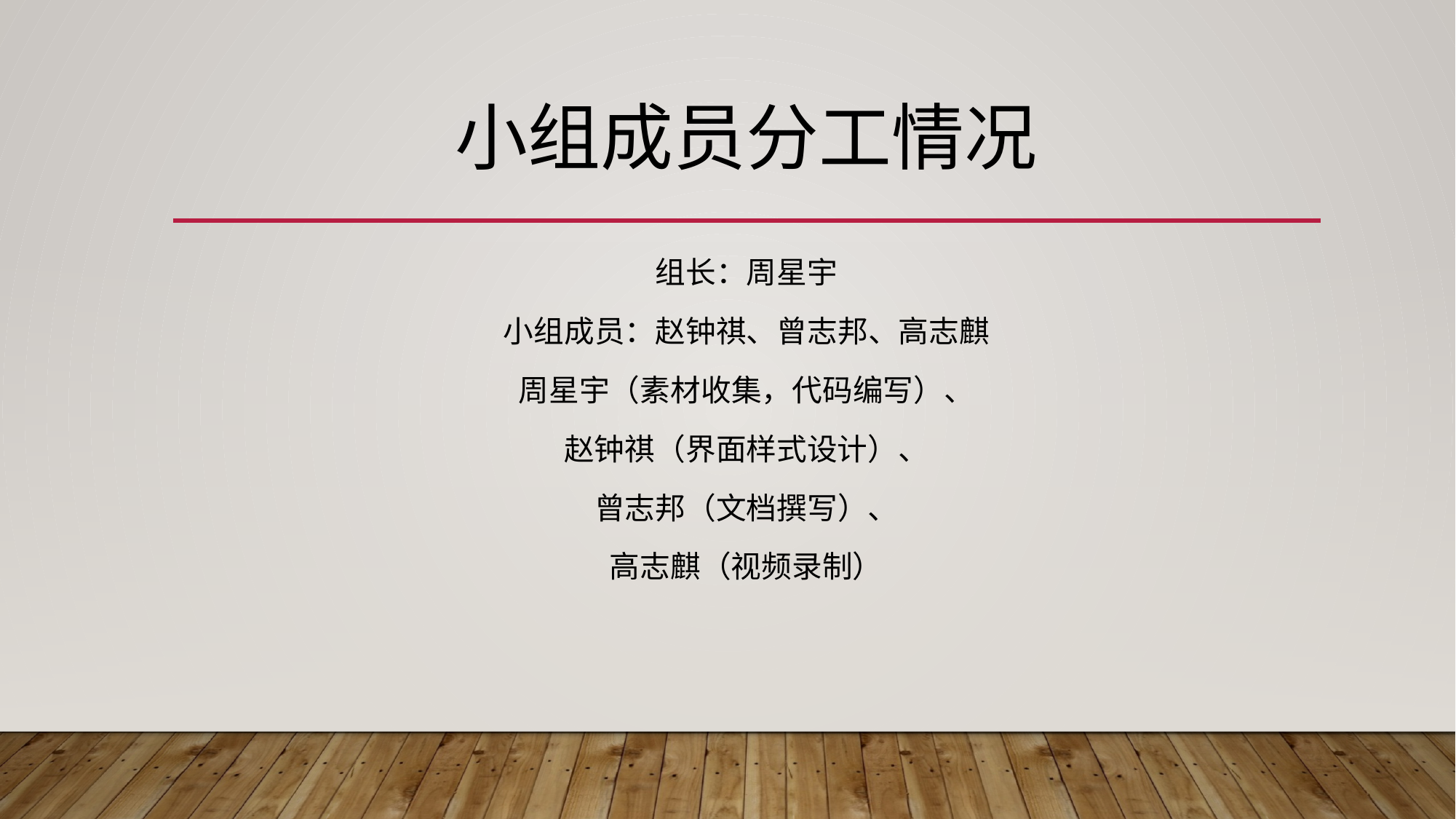

# 小组成员分工情况
组长：周星宇
小组成员：赵钟祺、曾志邦、高志麒
周星宇（素材收集，代码编写）、
赵钟祺（界面样式设计）、
曾志邦（文档撰写）、
高志麒（视频录制）